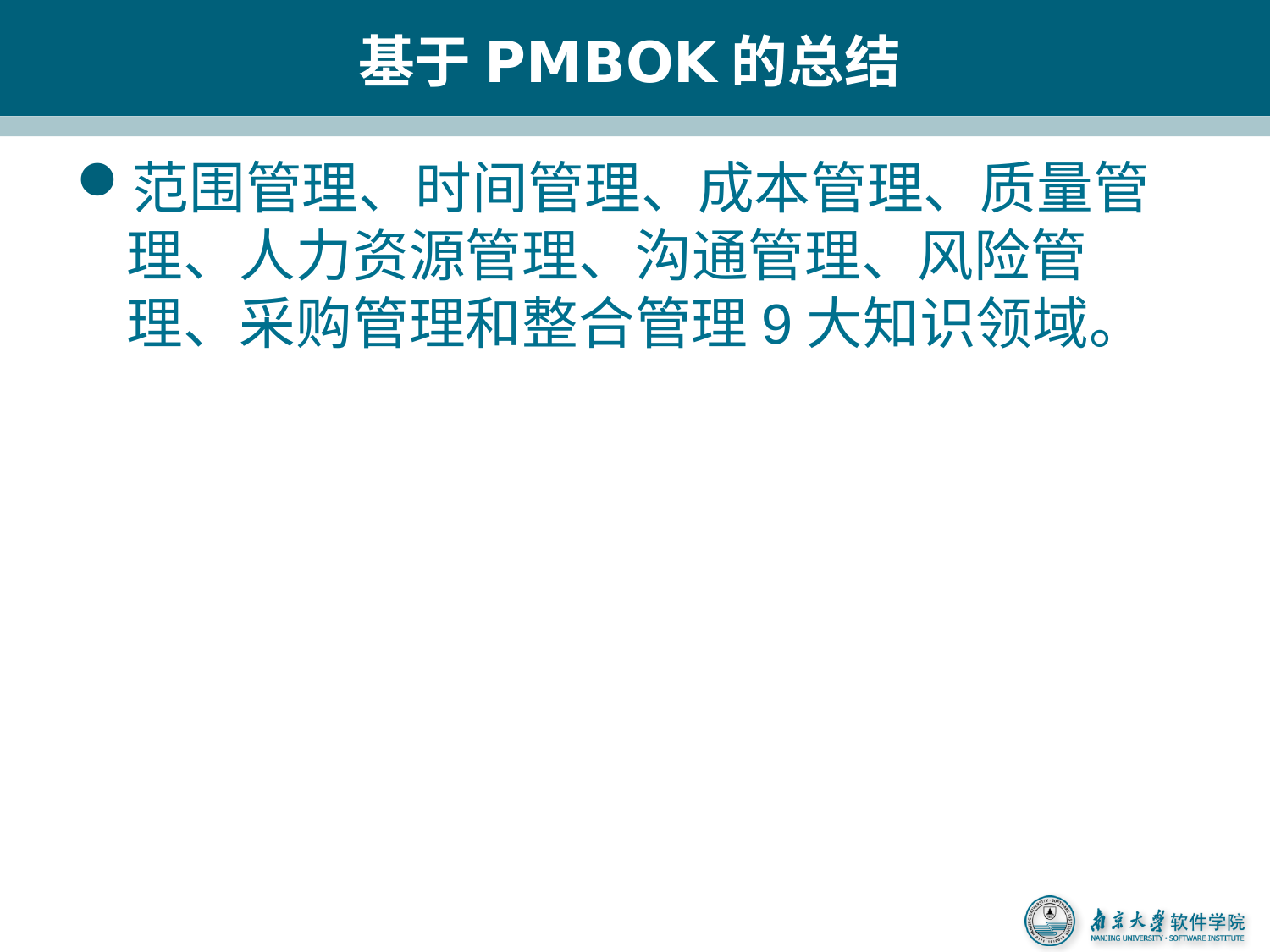

# 基于PMBOK的总结
范围管理、时间管理、成本管理、质量管理、人力资源管理、沟通管理、风险管理、采购管理和整合管理9大知识领域。